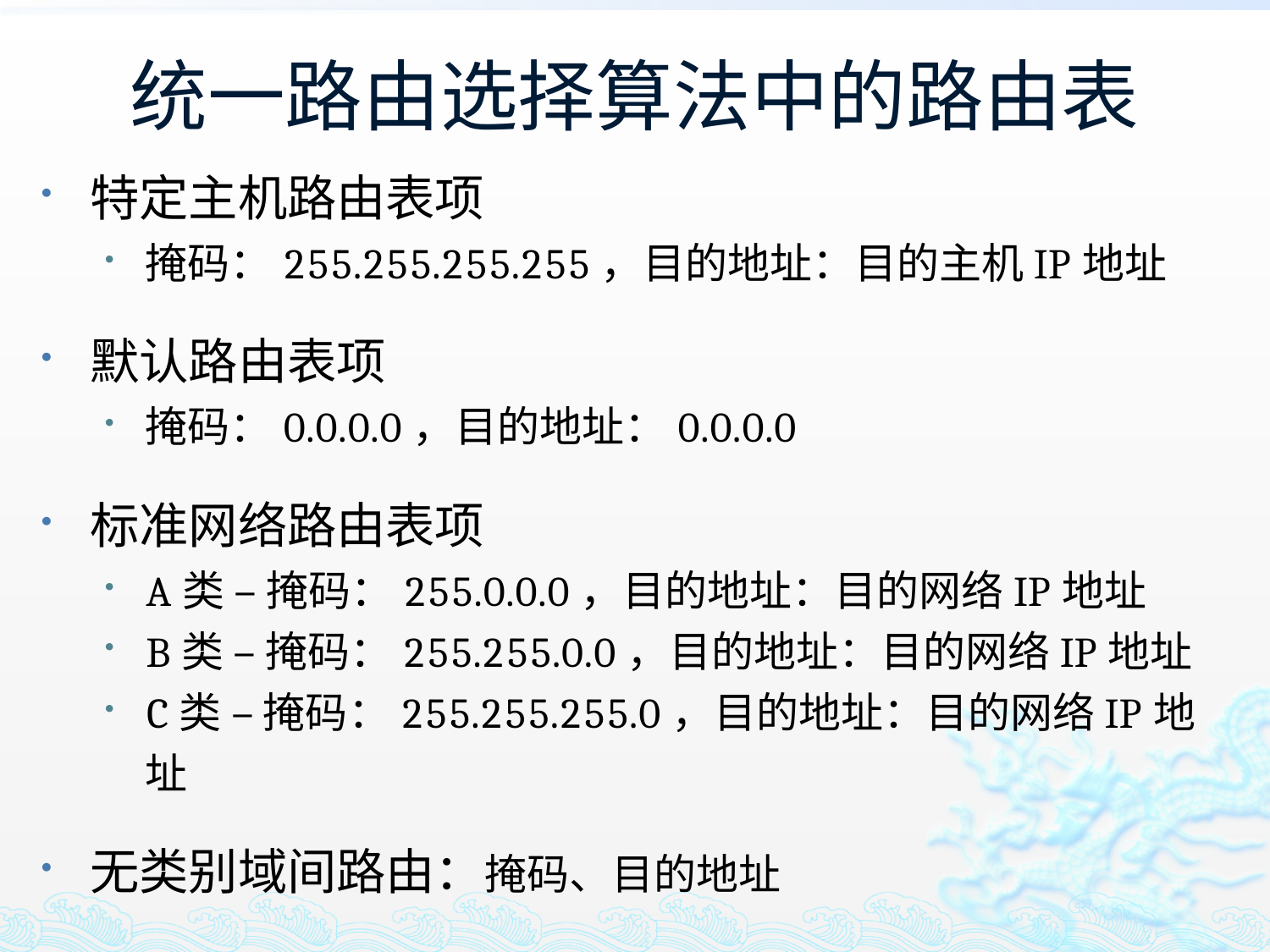

# 统一路由选择算法中的路由表
特定主机路由表项
掩码：255.255.255.255，目的地址：目的主机IP地址
默认路由表项
掩码：0.0.0.0，目的地址：0.0.0.0
标准网络路由表项
A类 – 掩码：255.0.0.0，目的地址：目的网络IP地址
B类 – 掩码：255.255.0.0，目的地址：目的网络IP地址
C类 – 掩码：255.255.255.0，目的地址：目的网络IP地址
无类别域间路由：掩码、目的地址